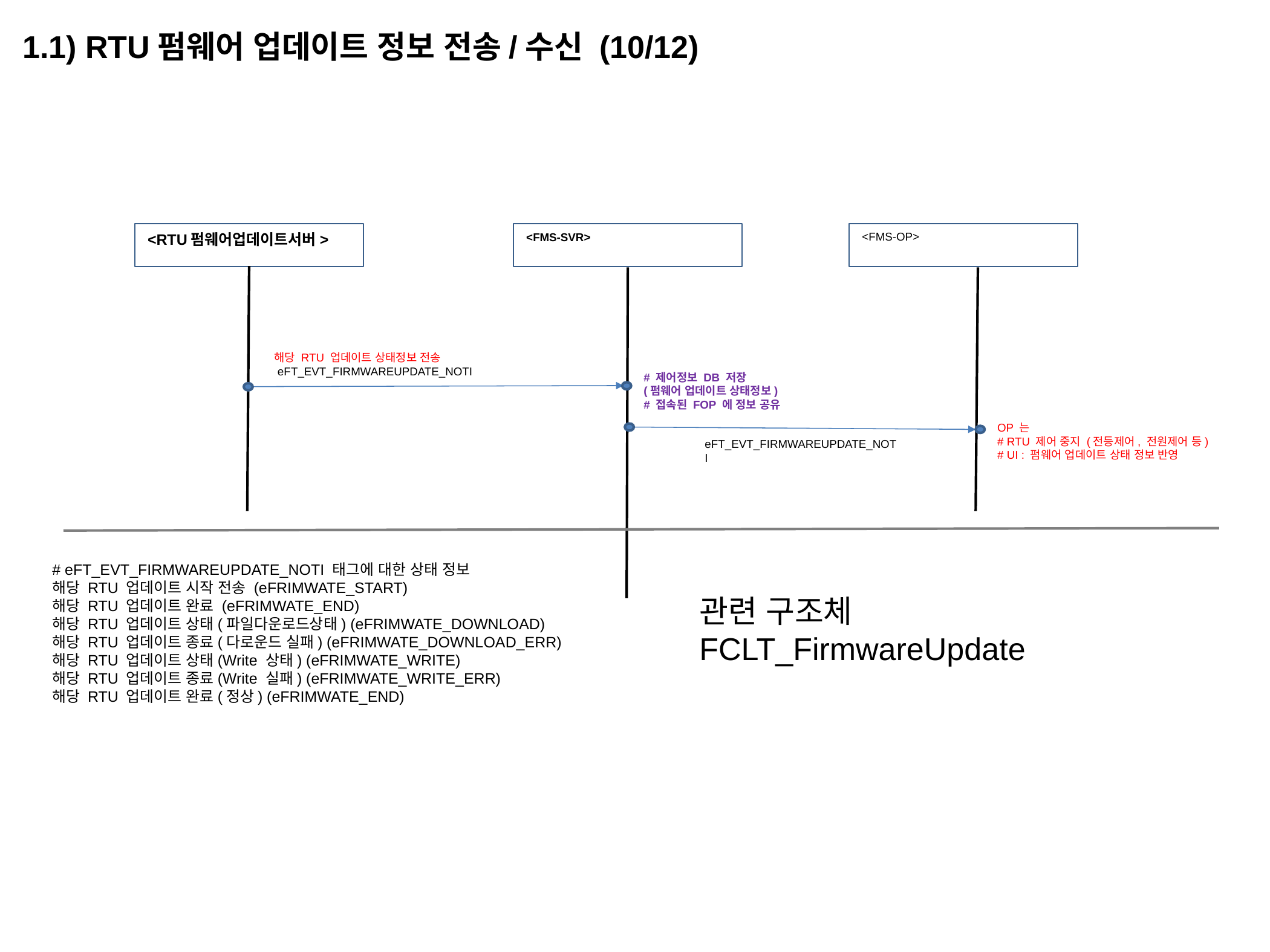

1.1) RTU펌웨어 업데이트 정보 전송/수신 (10/12)
<RTU펌웨어업데이트서버>
<FMS-OP>
<FMS-SVR>
해당 RTU 업데이트 상태정보 전송
 eFT_EVT_FIRMWAREUPDATE_NOTI
# 제어정보 DB 저장
(펌웨어 업데이트 상태정보)
# 접속된 FOP 에 정보 공유

OP 는
# RTU 제어 중지 (전등제어, 전원제어 등)
# UI : 펌웨어 업데이트 상태 정보 반영

eFT_EVT_FIRMWAREUPDATE_NOTI
# eFT_EVT_FIRMWAREUPDATE_NOTI 태그에 대한 상태 정보
해당 RTU 업데이트 시작 전송 (eFRIMWATE_START)
해당 RTU 업데이트 완료 (eFRIMWATE_END)
해당 RTU 업데이트 상태(파일다운로드상태) (eFRIMWATE_DOWNLOAD)
해당 RTU 업데이트 종료(다로운드 실패) (eFRIMWATE_DOWNLOAD_ERR)
해당 RTU 업데이트 상태(Write 상태) (eFRIMWATE_WRITE)
해당 RTU 업데이트 종료(Write 실패) (eFRIMWATE_WRITE_ERR)
해당 RTU 업데이트 완료(정상) (eFRIMWATE_END)
관련 구조체
FCLT_FirmwareUpdate